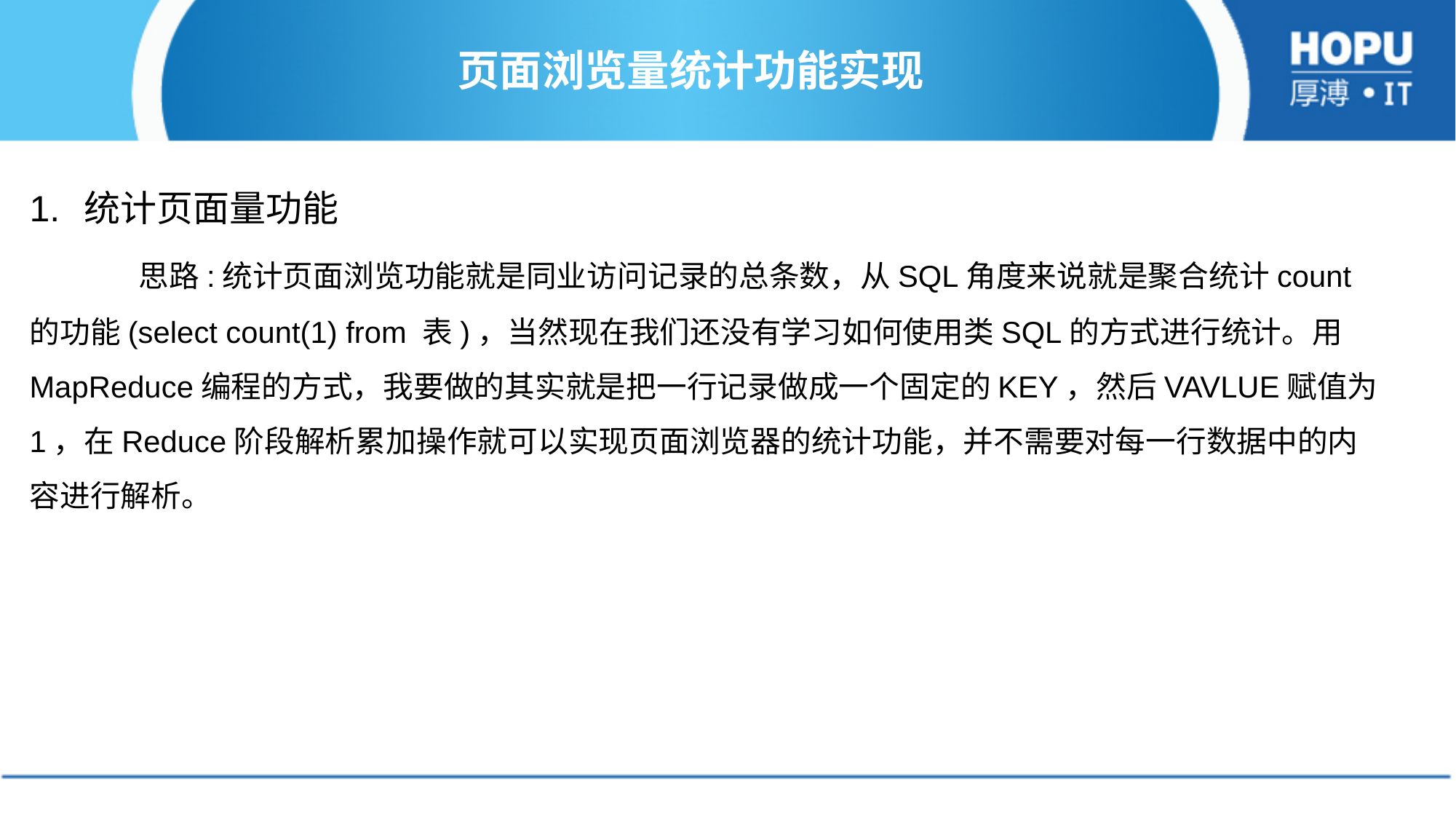

# 页面浏览量统计功能实现
统计页面量功能
	思路:统计页面浏览功能就是同业访问记录的总条数，从SQL角度来说就是聚合统计count的功能(select count(1) from 表)，当然现在我们还没有学习如何使用类SQL的方式进行统计。用MapReduce编程的方式，我要做的其实就是把一行记录做成一个固定的KEY，然后VAVLUE赋值为1，在Reduce阶段解析累加操作就可以实现页面浏览器的统计功能，并不需要对每一行数据中的内容进行解析。